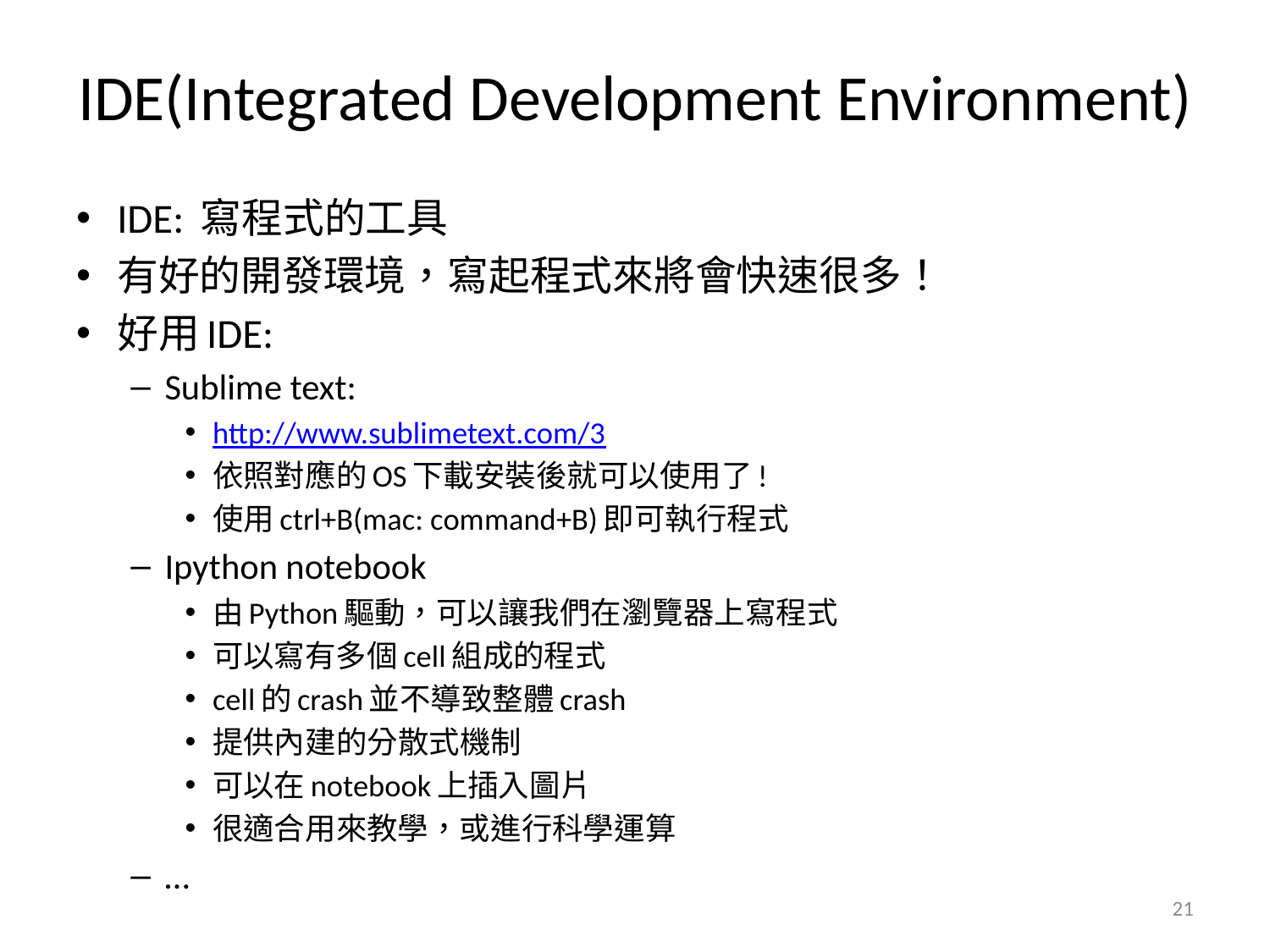

# IDE(Integrated Development Environment)
IDE: 寫程式的工具
有好的開發環境，寫起程式來將會快速很多！
好用IDE:
Sublime text:
http://www.sublimetext.com/3
依照對應的OS下載安裝後就可以使用了!
使用ctrl+B(mac: command+B)即可執行程式
Ipython notebook
由Python驅動，可以讓我們在瀏覽器上寫程式
可以寫有多個cell組成的程式
cell的crash並不導致整體crash
提供內建的分散式機制
可以在notebook上插入圖片
很適合用來教學，或進行科學運算
…

21